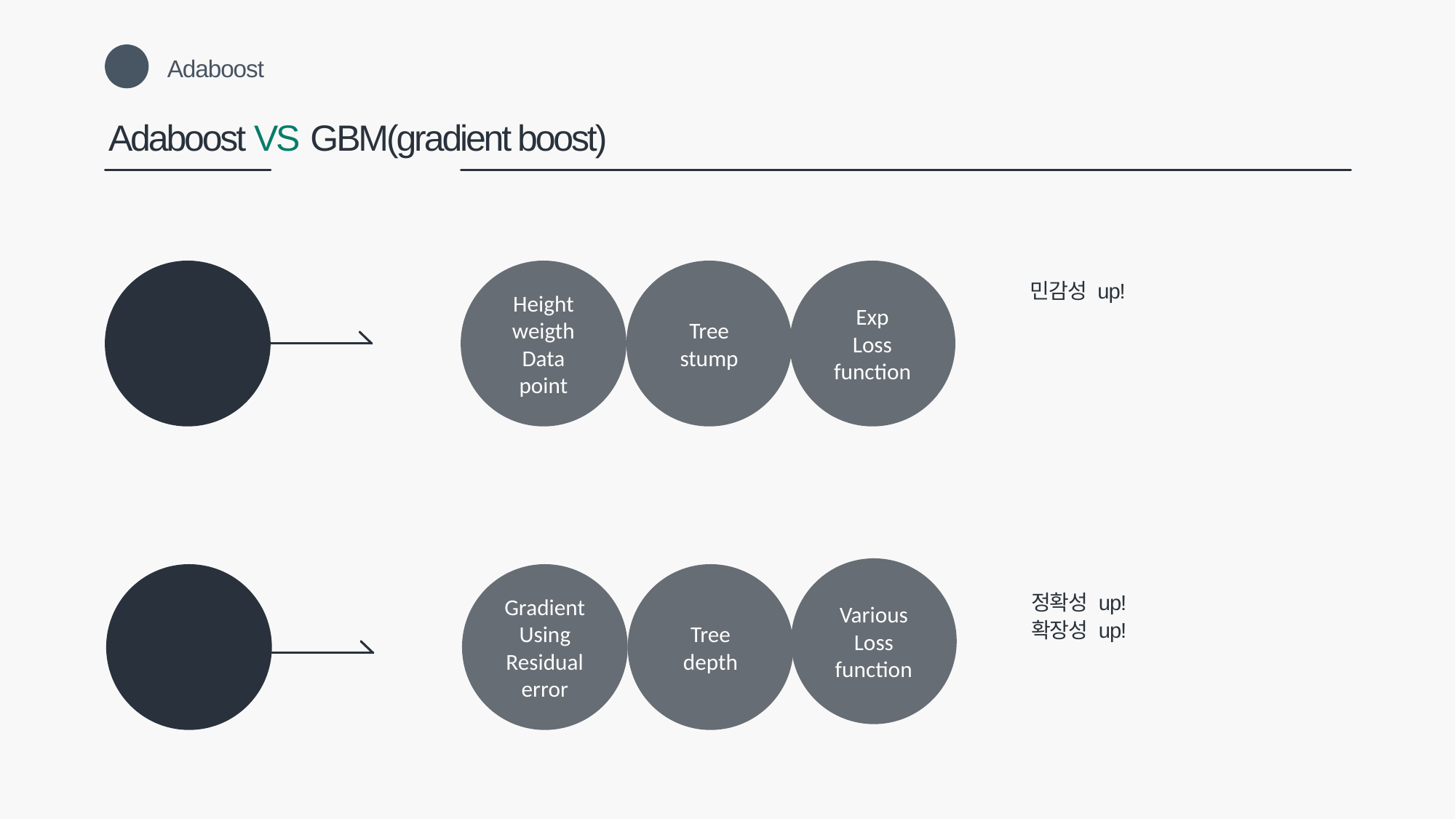

Adaboost
01
Adaboost VS GBM(gradient boost)

Height weigth
Data point
Tree stump
Exp
Loss function
민감성 up!

Adaboost
Various
Loss
function

Gradient
Using
Residual error
Tree
depth
정확성 up!
확장성 up!

GBM